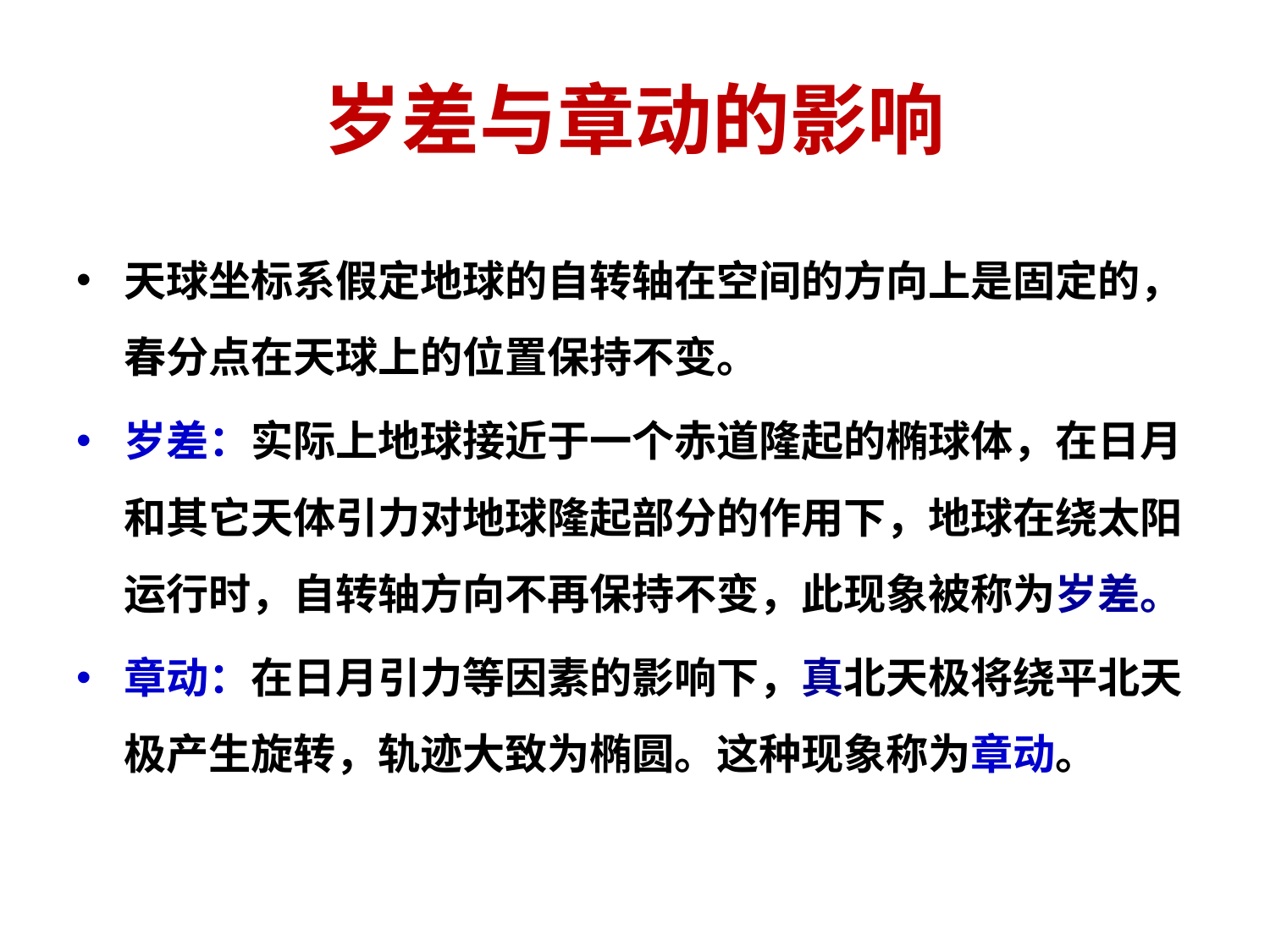

# 岁差与章动的影响
天球坐标系假定地球的自转轴在空间的方向上是固定的，春分点在天球上的位置保持不变。
岁差：实际上地球接近于一个赤道隆起的椭球体，在日月和其它天体引力对地球隆起部分的作用下，地球在绕太阳运行时，自转轴方向不再保持不变，此现象被称为岁差。
章动：在日月引力等因素的影响下，真北天极将绕平北天极产生旋转，轨迹大致为椭圆。这种现象称为章动。